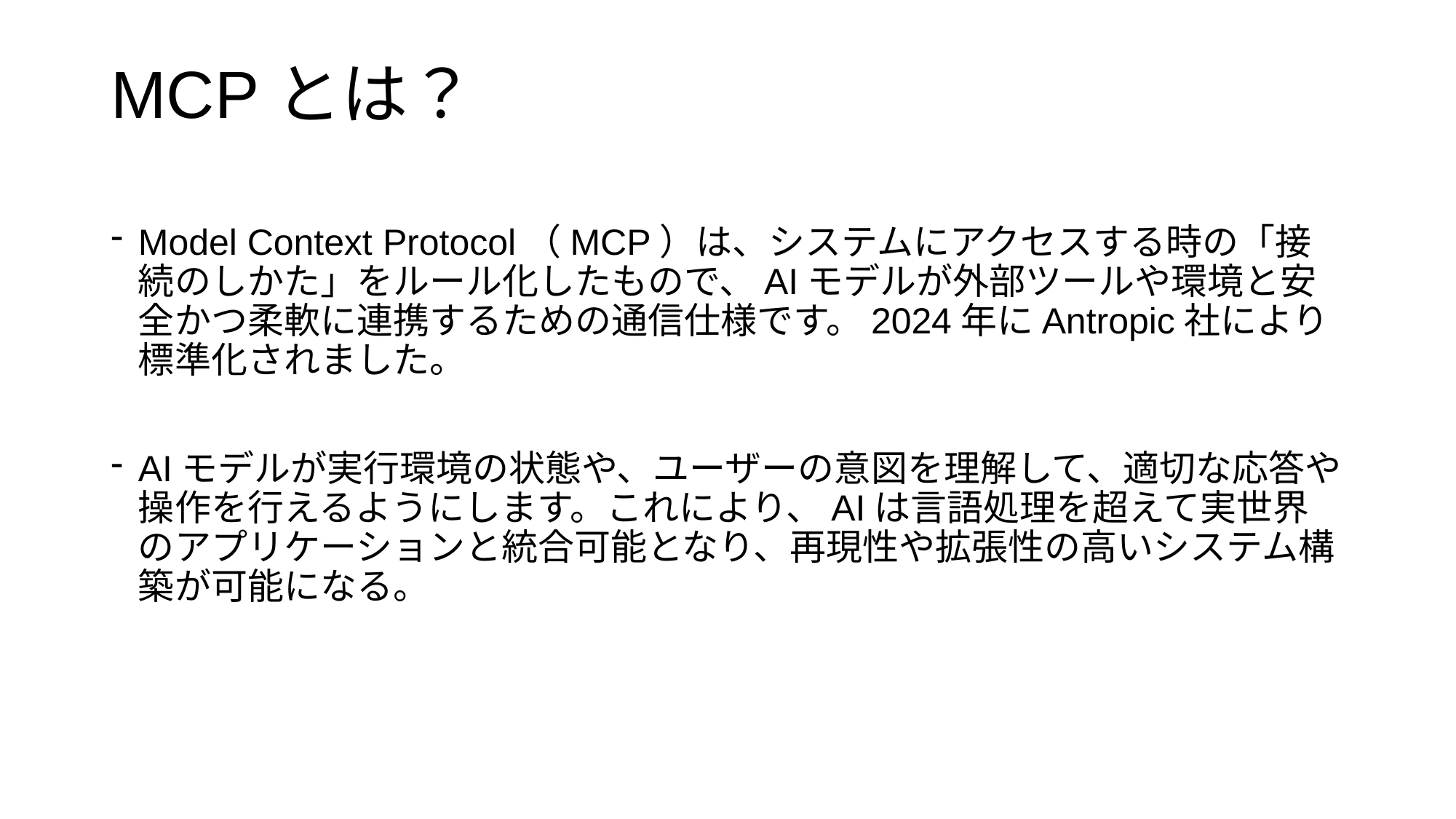

# MCPとは？
Model Context Protocol（MCP）は、システムにアクセスする時の「接続のしかた」をルール化したもので、AIモデルが外部ツールや環境と安全かつ柔軟に連携するための通信仕様です。2024年にAntropic社により標準化されました。

AIモデルが実行環境の状態や、ユーザーの意図を理解して、適切な応答や操作を行えるようにします。これにより、AIは言語処理を超えて実世界のアプリケーションと統合可能となり、再現性や拡張性の高いシステム構築が可能になる。